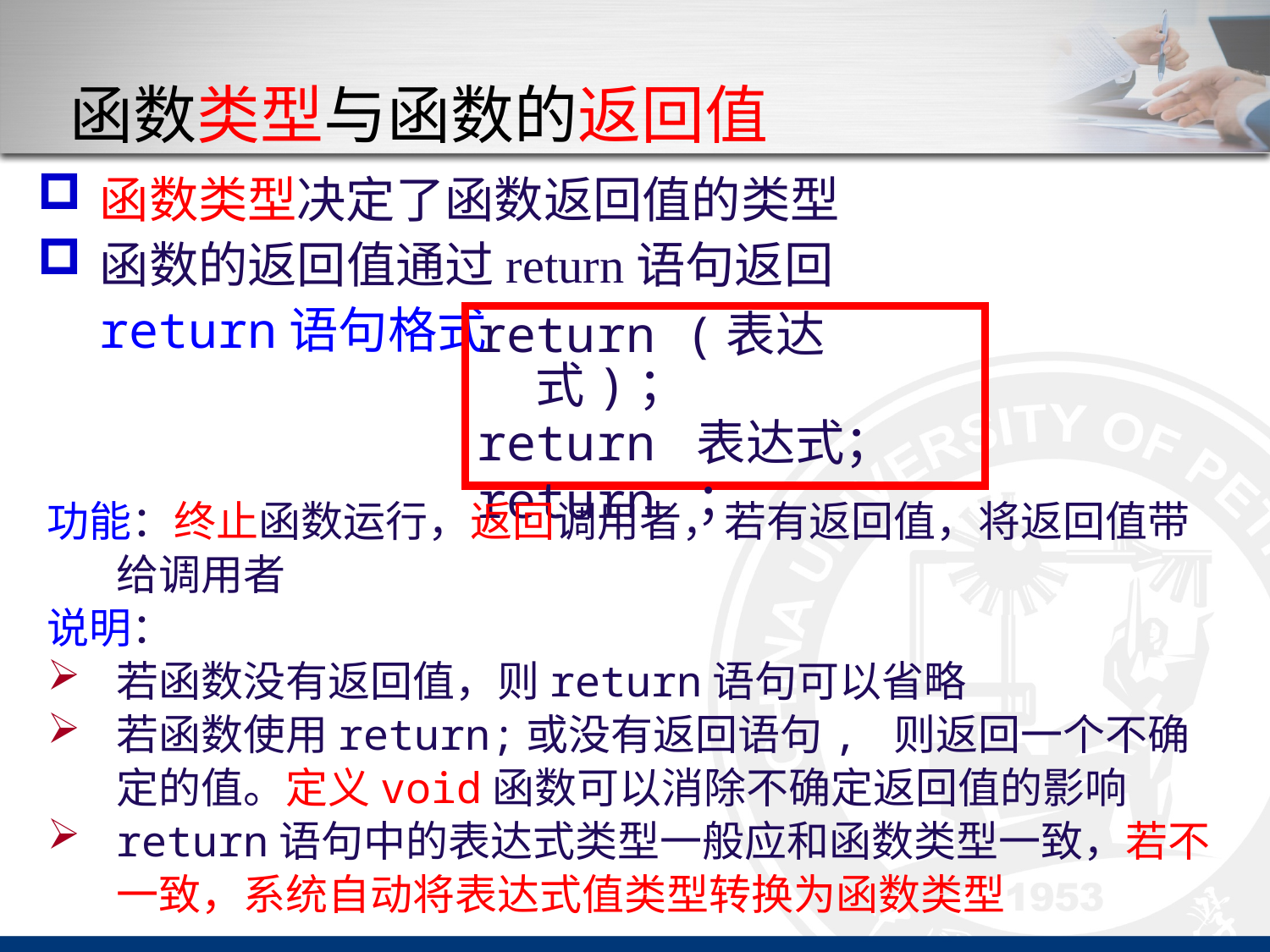

# 函数类型与函数的返回值
函数类型决定了函数返回值的类型
函数的返回值通过return语句返回
	return语句格式
return (表达式)；
return 表达式；
return ；
功能：终止函数运行，返回调用者，若有返回值，将返回值带给调用者
说明：
若函数没有返回值，则return语句可以省略
若函数使用return;或没有返回语句, 则返回一个不确定的值。定义void函数可以消除不确定返回值的影响
return语句中的表达式类型一般应和函数类型一致，若不一致，系统自动将表达式值类型转换为函数类型